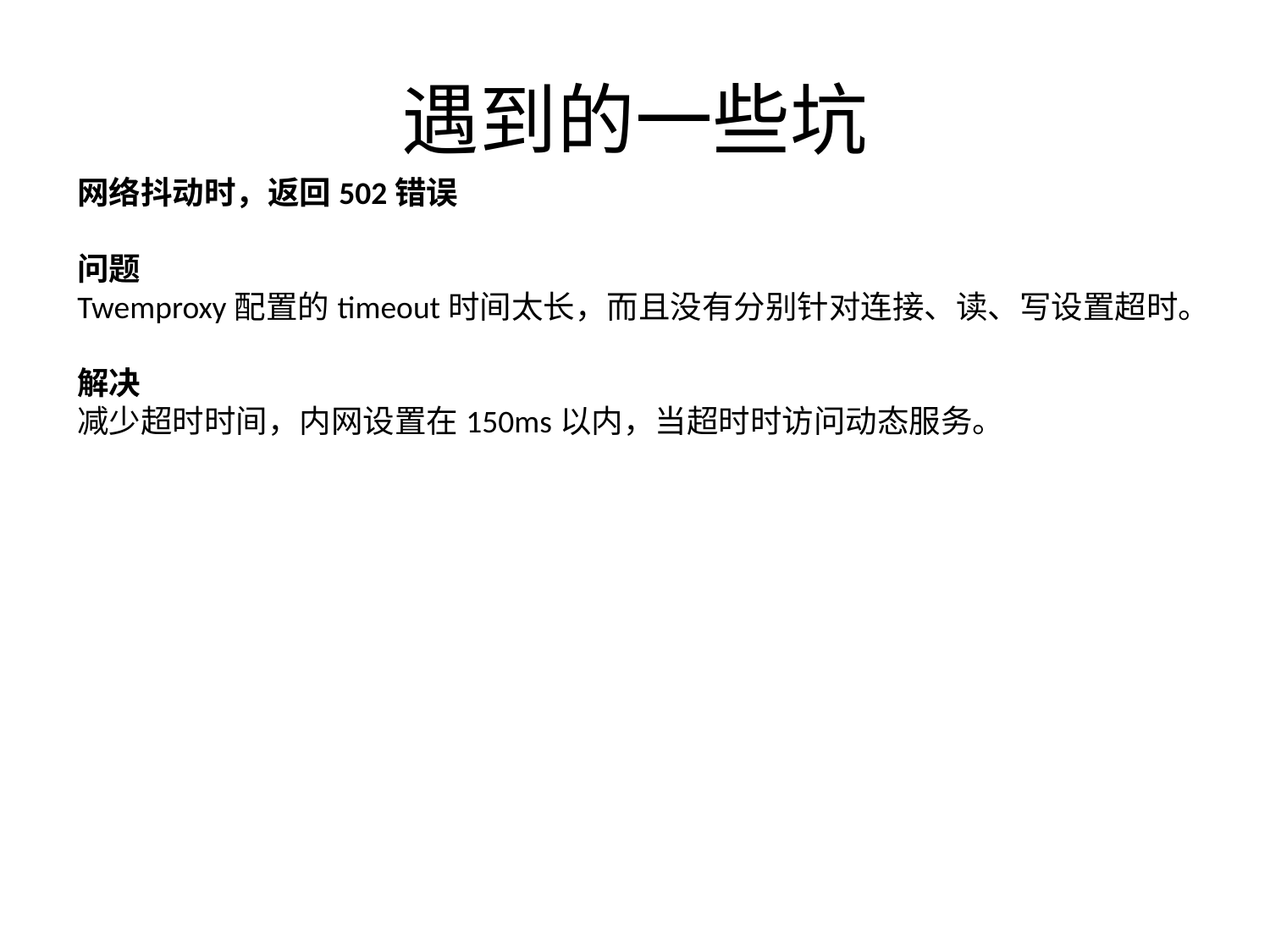

# 遇到的一些坑
网络抖动时，返回502错误

问题
Twemproxy配置的timeout时间太长，而且没有分别针对连接、读、写设置超时。

解决
减少超时时间，内网设置在150ms以内，当超时时访问动态服务。